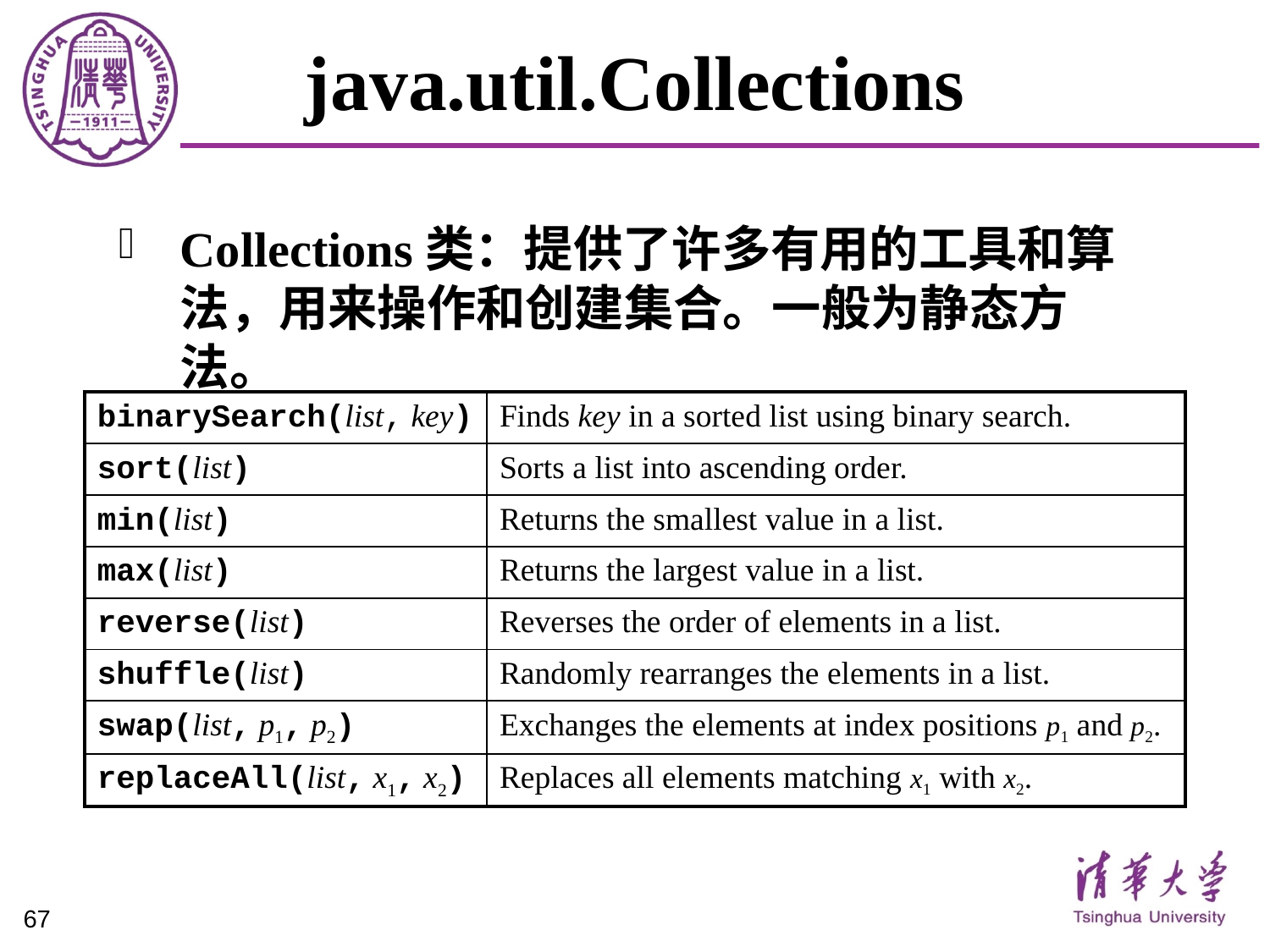

# java.util.Collections
Collections类：提供了许多有用的工具和算法，用来操作和创建集合。一般为静态方法。
| binarySearch(list, key) | Finds key in a sorted list using binary search. |
| --- | --- |
| sort(list) | Sorts a list into ascending order. |
| min(list) | Returns the smallest value in a list. |
| max(list) | Returns the largest value in a list. |
| reverse(list) | Reverses the order of elements in a list. |
| shuffle(list) | Randomly rearranges the elements in a list. |
| swap(list, p1, p2) | Exchanges the elements at index positions p1 and p2. |
| replaceAll(list, x1, x2) | Replaces all elements matching x1 with x2. |
67